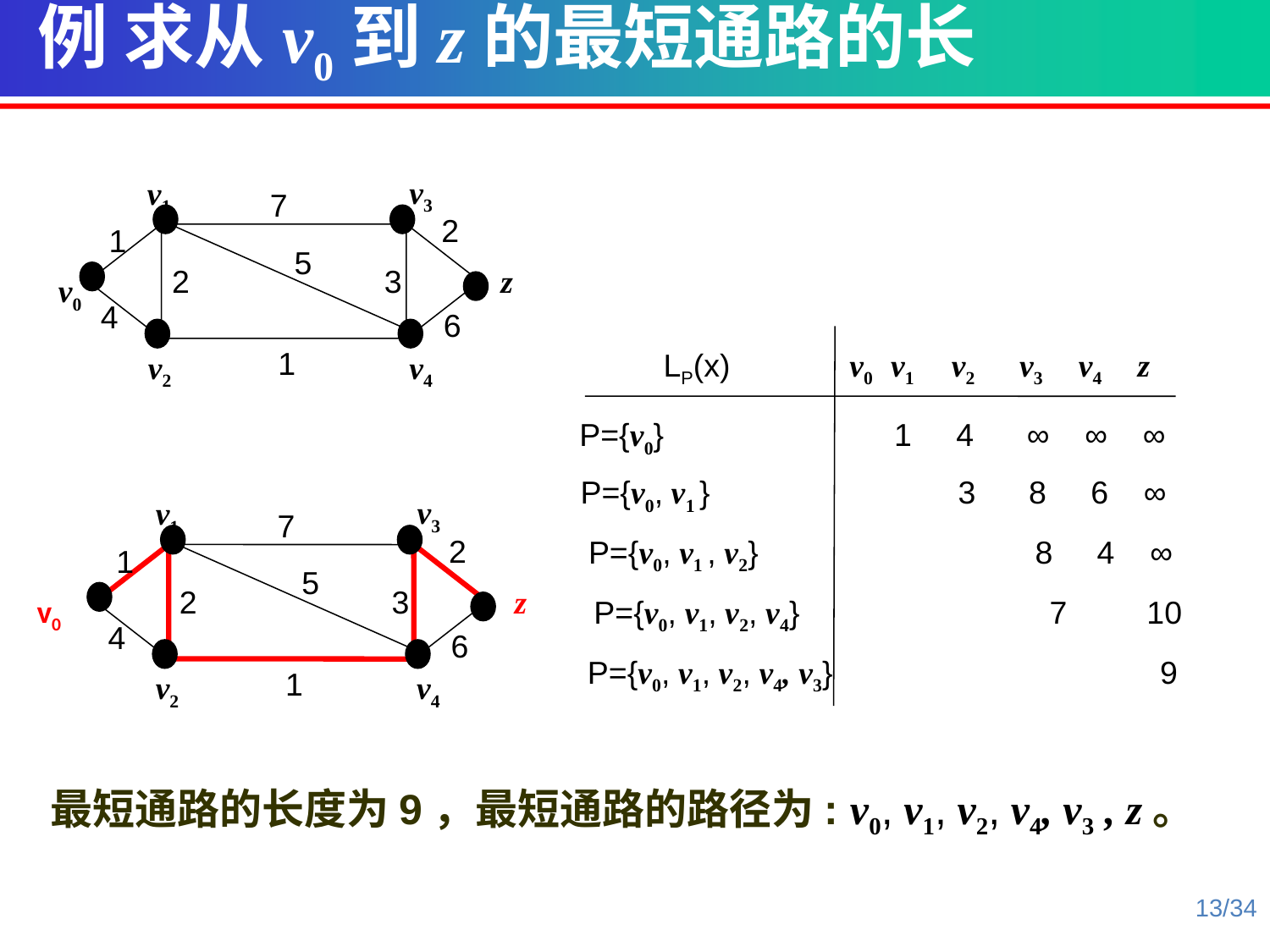

例 求从v0到z的最短通路的长
v3
v1
7
2

1

5
2
3
z

v0

4
6

1

v2
v4

LP(x)
 v0  v1        v2     v3    v4    z

P={v0}                          1     4      ∞    ∞    ∞
P={v0, v1 }                            3      8     6    ∞
v3
v1
7
2

1

5
2
3
z

v0

4
6

1

v2
v4
P={v0, v1 , v2}                                 8     4    ∞
P={v0, v1, v2, v4}                             7         10
P={v0, v1, v2, v4, v3}                                      9
最短通路的长度为9，最短通路的路径为: v0, v1, v2, v4, v3 , z。
13/34